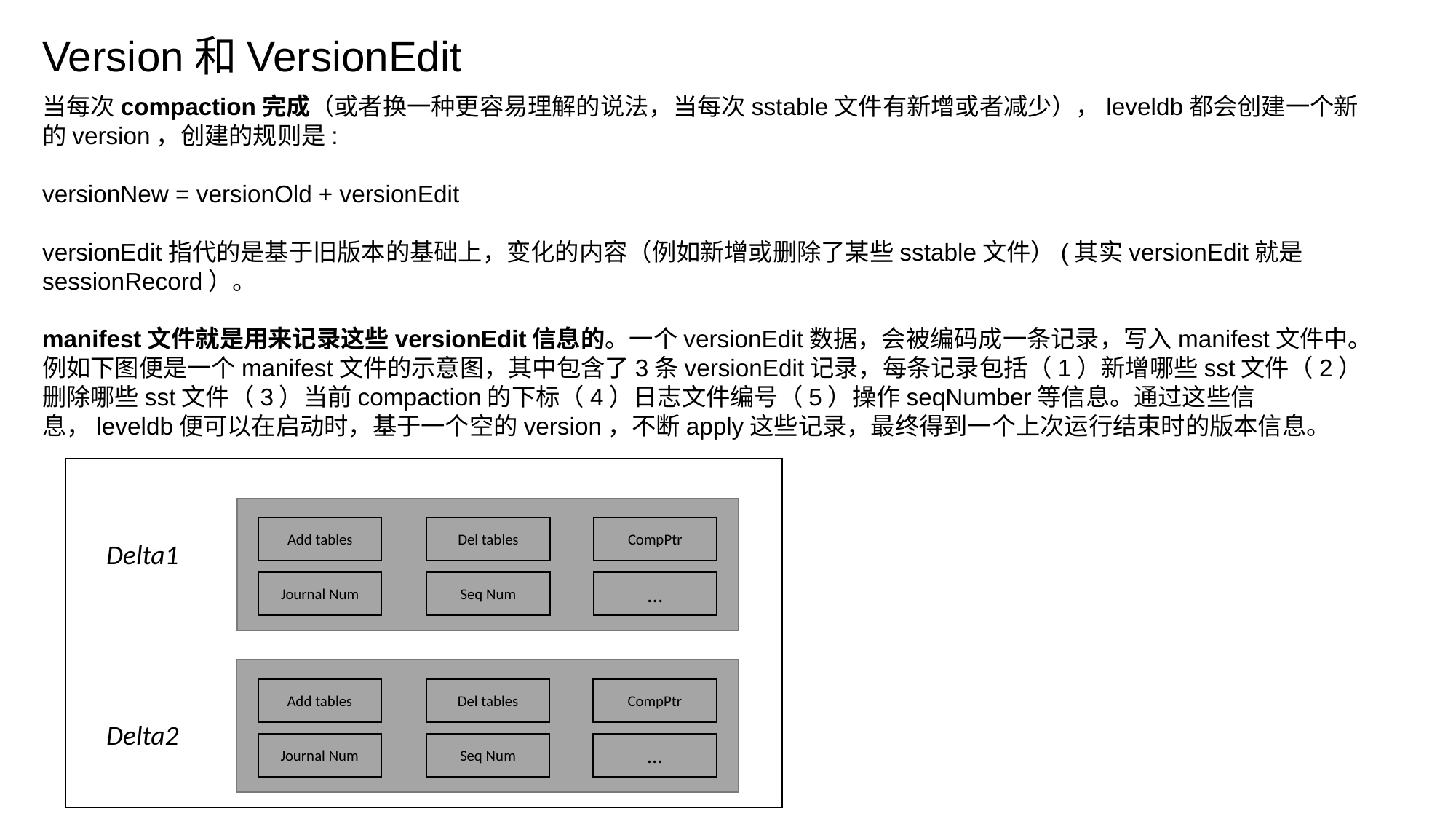

Version和VersionEdit
当每次compaction完成（或者换一种更容易理解的说法，当每次sstable文件有新增或者减少），leveldb都会创建一个新的version，创建的规则是:

versionNew = versionOld + versionEdit

versionEdit指代的是基于旧版本的基础上，变化的内容（例如新增或删除了某些sstable文件）(其实versionEdit就是sessionRecord）。

manifest文件就是用来记录这些versionEdit信息的。一个versionEdit数据，会被编码成一条记录，写入manifest文件中。例如下图便是一个manifest文件的示意图，其中包含了3条versionEdit记录，每条记录包括（1）新增哪些sst文件（2）删除哪些sst文件（3）当前compaction的下标（4）日志文件编号（5）操作seqNumber等信息。通过这些信息，leveldb便可以在启动时，基于一个空的version，不断apply这些记录，最终得到一个上次运行结束时的版本信息。

Add tables
Del tables
CompPtr
Journal Num
Seq Num
...
Delta1

Add tables
Del tables
CompPtr
Journal Num
Seq Num
...
Delta2